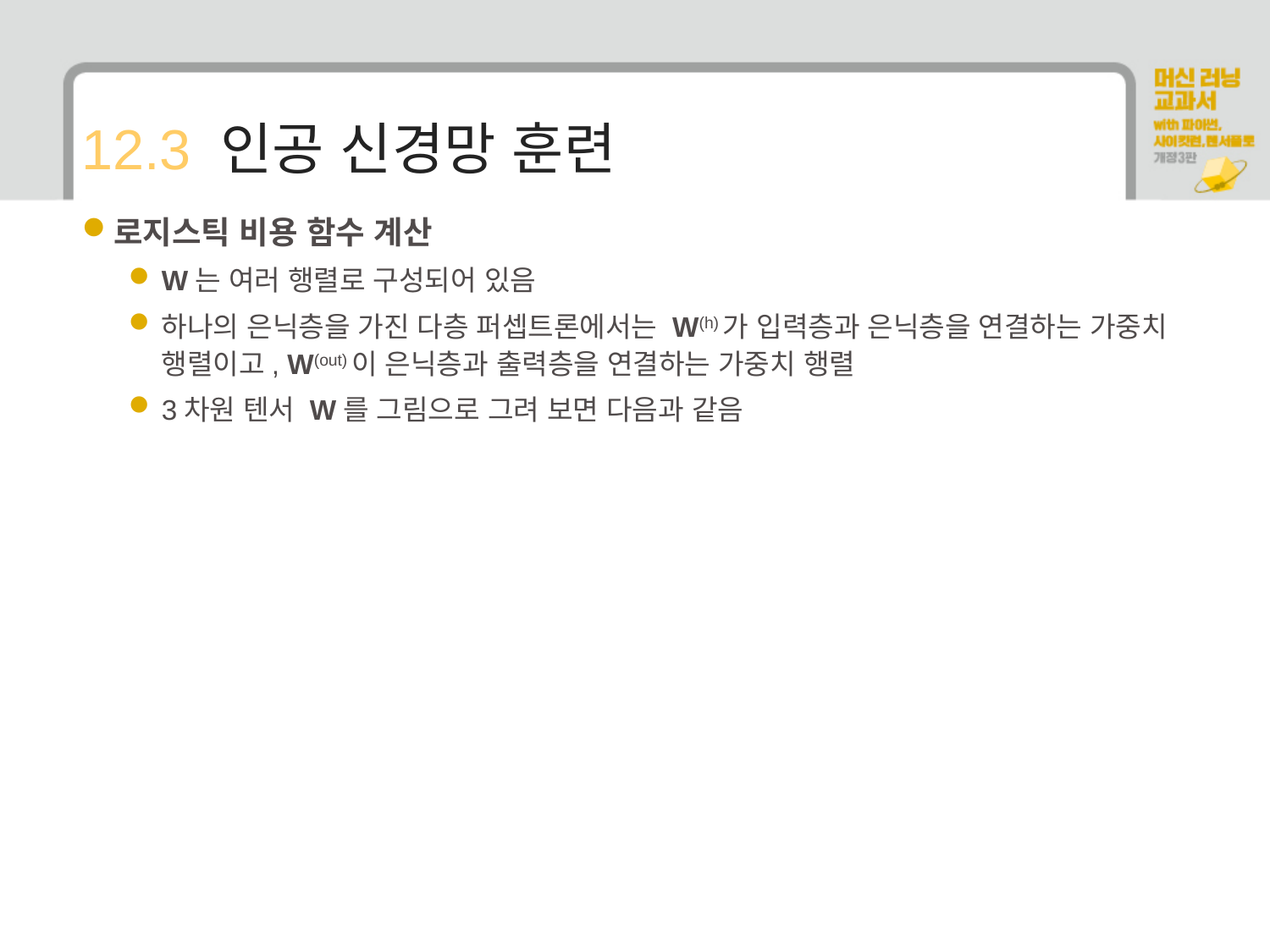

# 12.3 인공 신경망 훈련
로지스틱 비용 함수 계산
W는 여러 행렬로 구성되어 있음
하나의 은닉층을 가진 다층 퍼셉트론에서는 W(h)가 입력층과 은닉층을 연결하는 가중치 행렬이고, W(out)이 은닉층과 출력층을 연결하는 가중치 행렬
3차원 텐서 W를 그림으로 그려 보면 다음과 같음